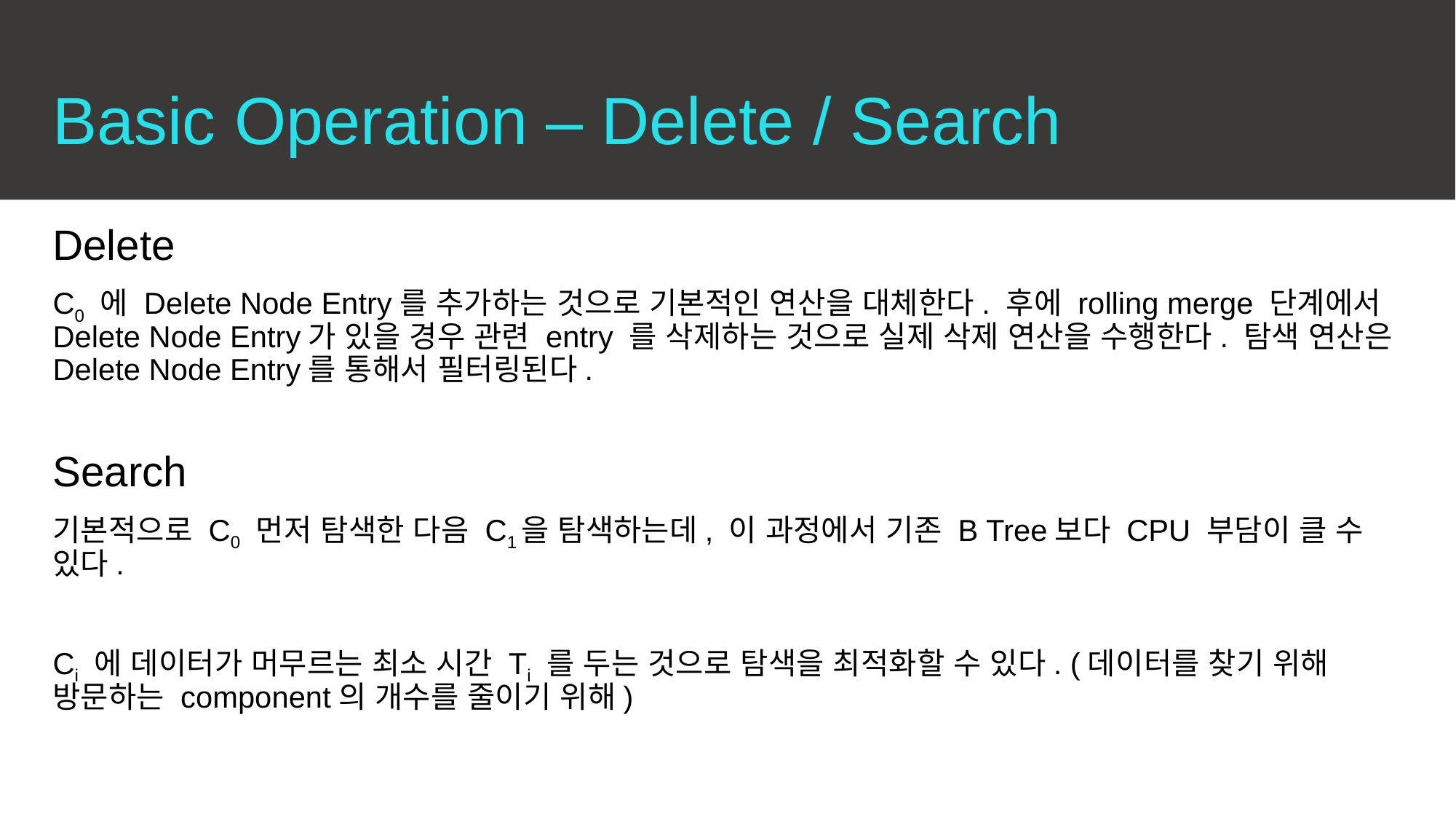

# Basic Operation – Delete / Search
Delete
C0 에 Delete Node Entry를 추가하는 것으로 기본적인 연산을 대체한다. 후에 rolling merge 단계에서 Delete Node Entry가 있을 경우 관련 entry 를 삭제하는 것으로 실제 삭제 연산을 수행한다. 탐색 연산은 Delete Node Entry를 통해서 필터링된다.

Search
기본적으로 C0 먼저 탐색한 다음 C1을 탐색하는데, 이 과정에서 기존 B Tree보다 CPU 부담이 클 수 있다.

Ci 에 데이터가 머무르는 최소 시간 Ti 를 두는 것으로 탐색을 최적화할 수 있다. (데이터를 찾기 위해 방문하는 component의 개수를 줄이기 위해)